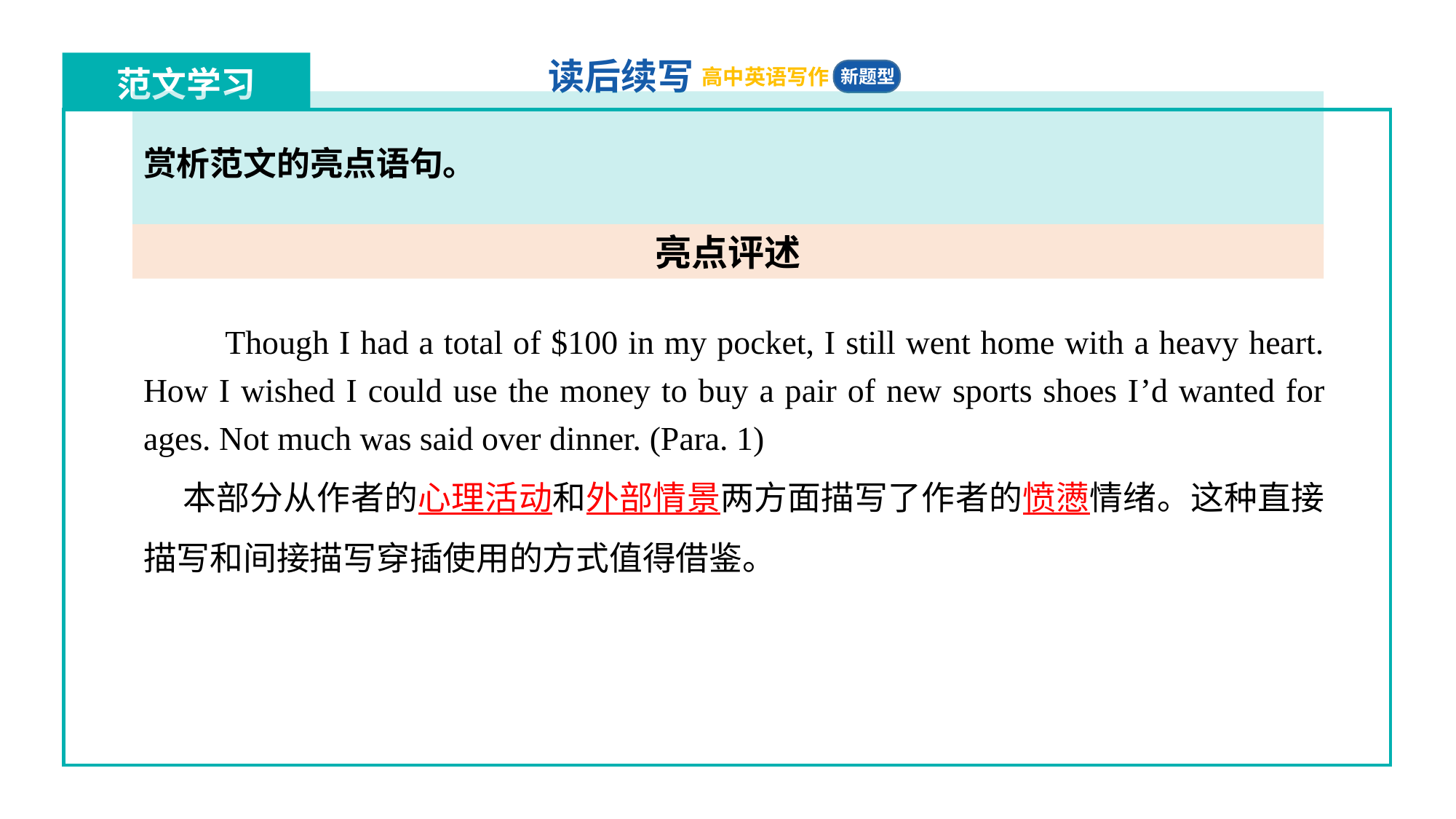

赏析范文的亮点语句。
亮点评述
        Though I had a total of $100 in my pocket, I still went home with a heavy heart. How I wished I could use the money to buy a pair of new sports shoes I’d wanted for ages. Not much was said over dinner. (Para. 1)
    本部分从作者的心理活动和外部情景两方面描写了作者的愤懑情绪。这种直接描写和间接描写穿插使用的方式值得借鉴。